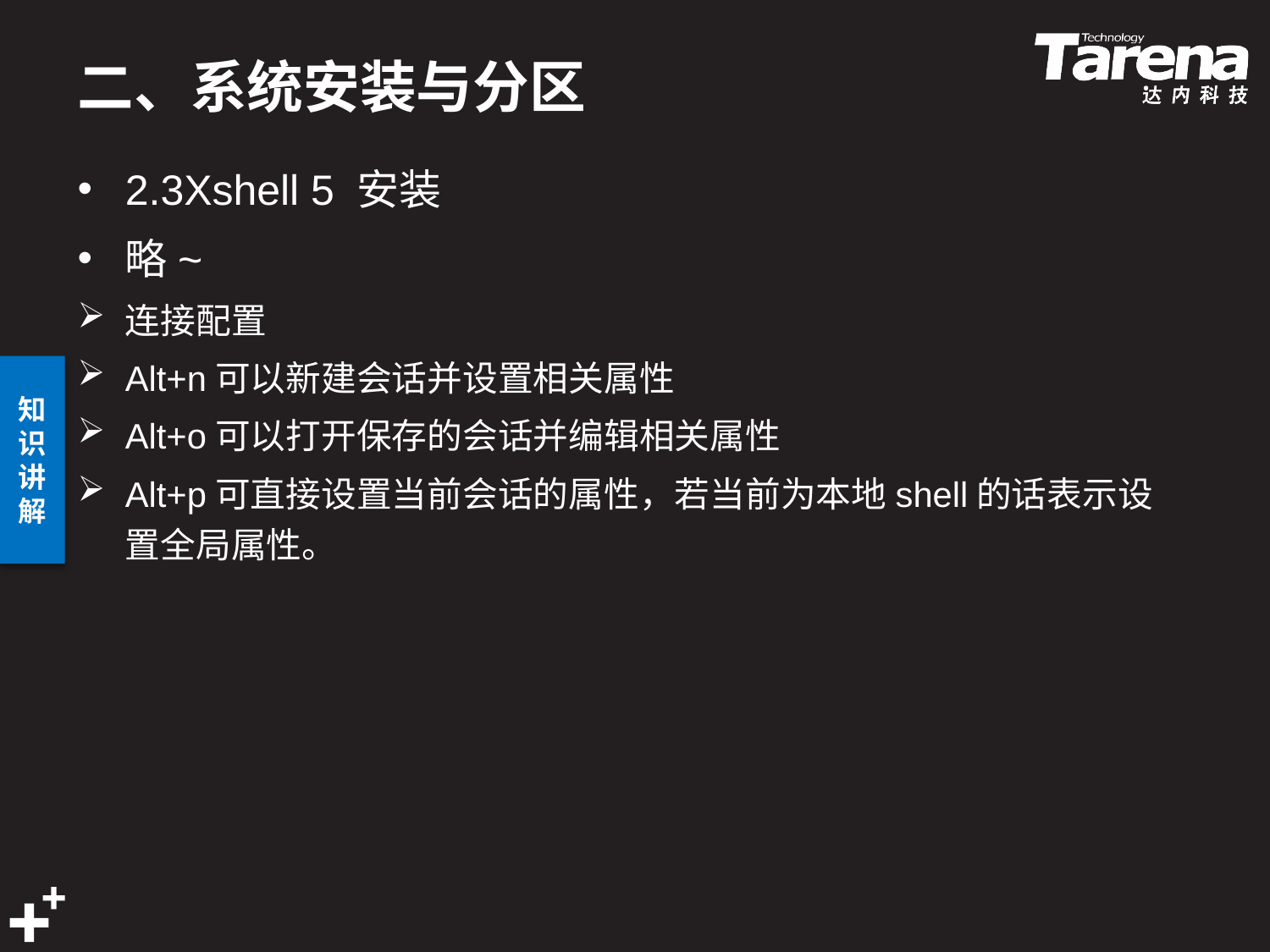

# 二、系统安装与分区
2.3Xshell 5 安装
略~
连接配置
Alt+n可以新建会话并设置相关属性
Alt+o可以打开保存的会话并编辑相关属性
Alt+p可直接设置当前会话的属性，若当前为本地shell的话表示设置全局属性。